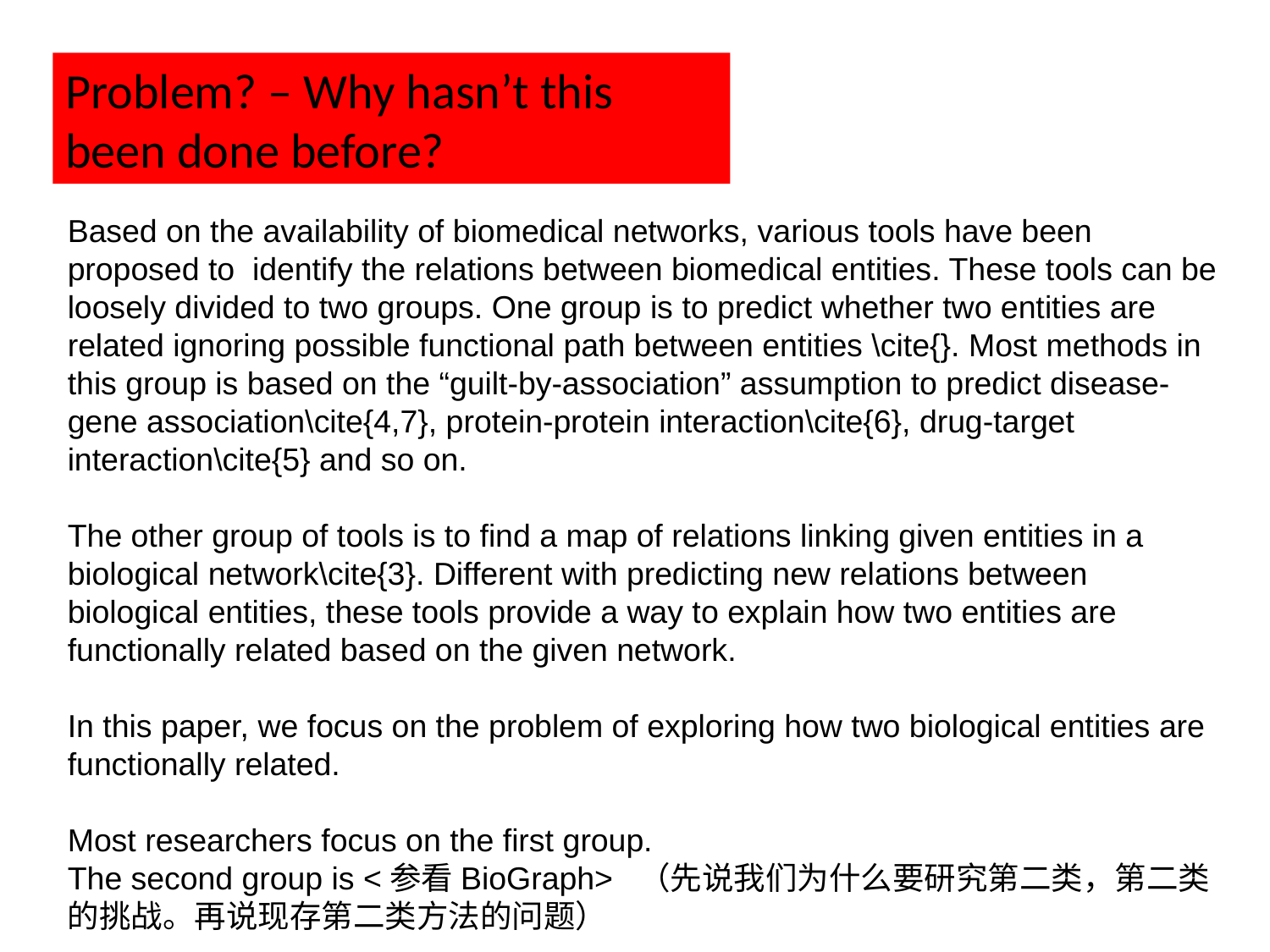

Problem? – Why hasn’t this been done before?
Based on the availability of biomedical networks, various tools have been proposed to  identify the relations between biomedical entities. These tools can be loosely divided to two groups. One group is to predict whether two entities are related ignoring possible functional path between entities \cite{}. Most methods in this group is based on the “guilt-by-association” assumption to predict disease-gene association\cite{4,7}, protein-protein interaction\cite{6}, drug-target interaction\cite{5} and so on.

The other group of tools is to find a map of relations linking given entities in a biological network\cite{3}. Different with predicting new relations between biological entities, these tools provide a way to explain how two entities are functionally related based on the given network.

In this paper, we focus on the problem of exploring how two biological entities are functionally related.

Most researchers focus on the first group.
The second group is <参看BioGraph>  （先说我们为什么要研究第二类，第二类的挑战。再说现存第二类方法的问题）